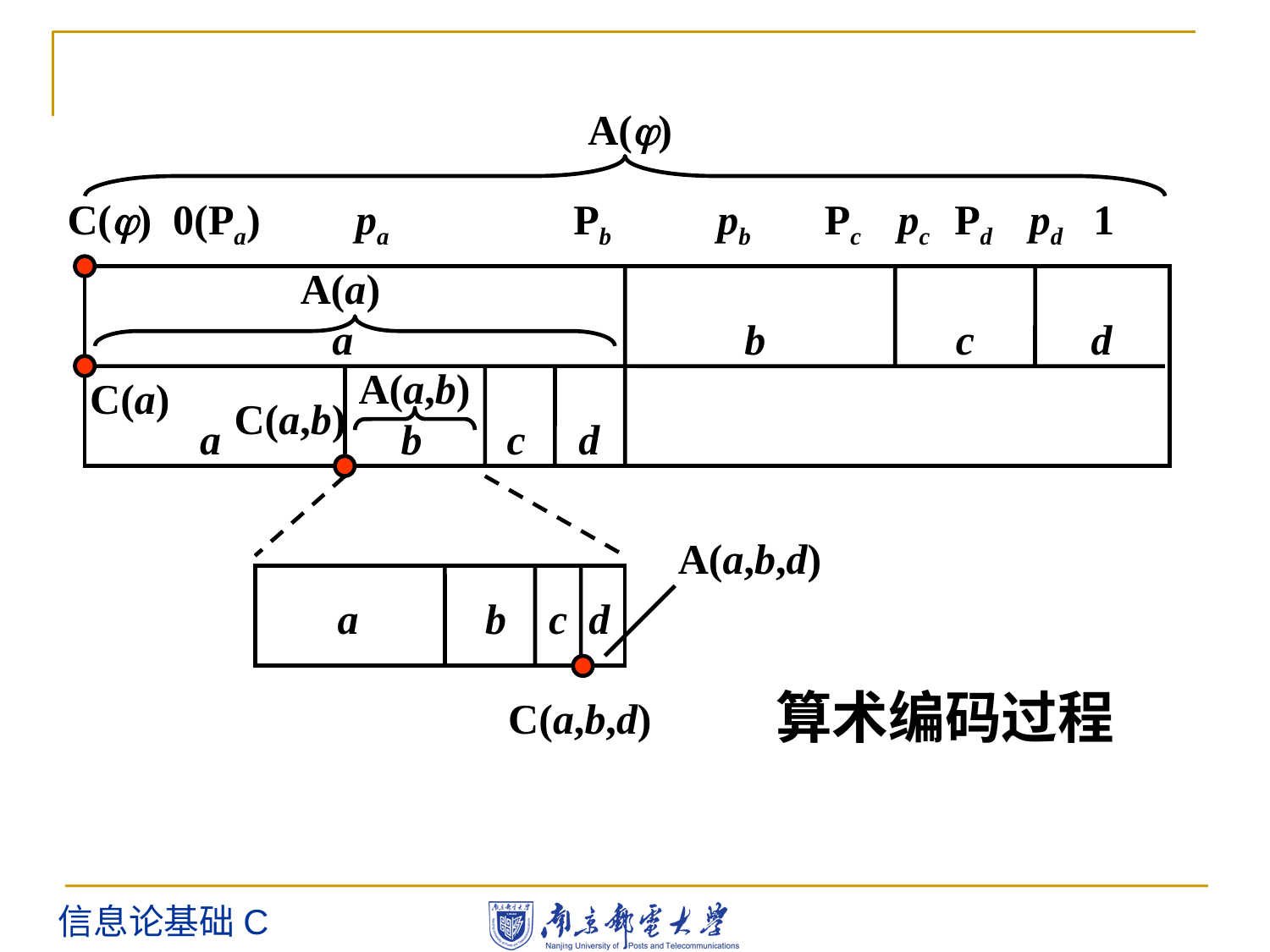

A(ϕ)

C(ϕ)  0(Pa)         pa                              Pb          pb            Pc      pc    Pd      pd     1
     A(a)
        a                                     b                  c           d
                   A(a,b)
    a                 b        c     d

C(a)
C(a,b)
A(a,b,d)
a            b    c  d

C(a,b,d)
算术编码过程
75